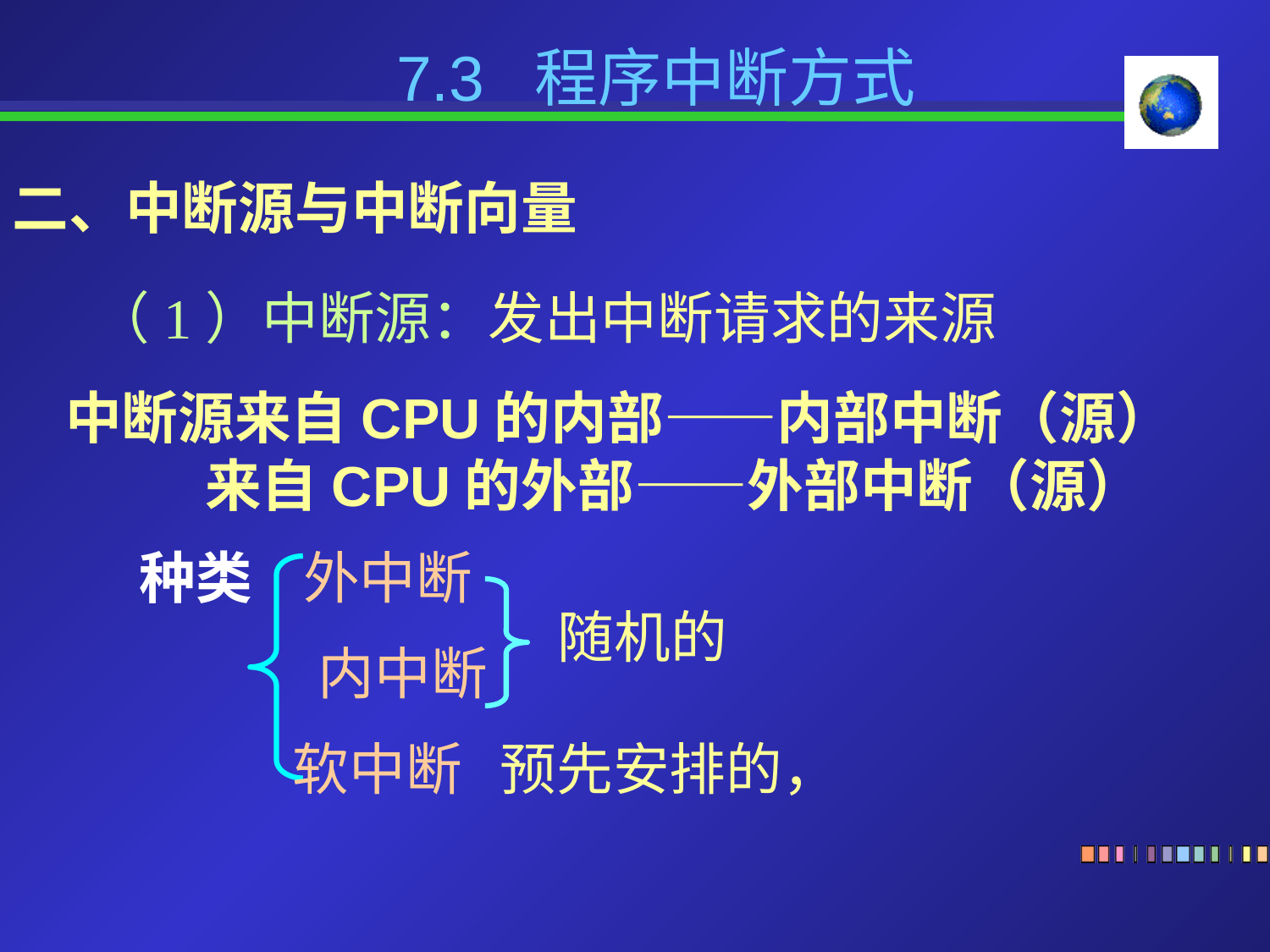

7.3  程序中断方式
二、中断源与中断向量

（1）中断源：发出中断请求的来源
中断源来自CPU的内部——内部中断（源）	  	 来自CPU的外部——外部中断（源）
	种类    外中断
            	   内中断
                     软中断   预先安排的，

随机的

30